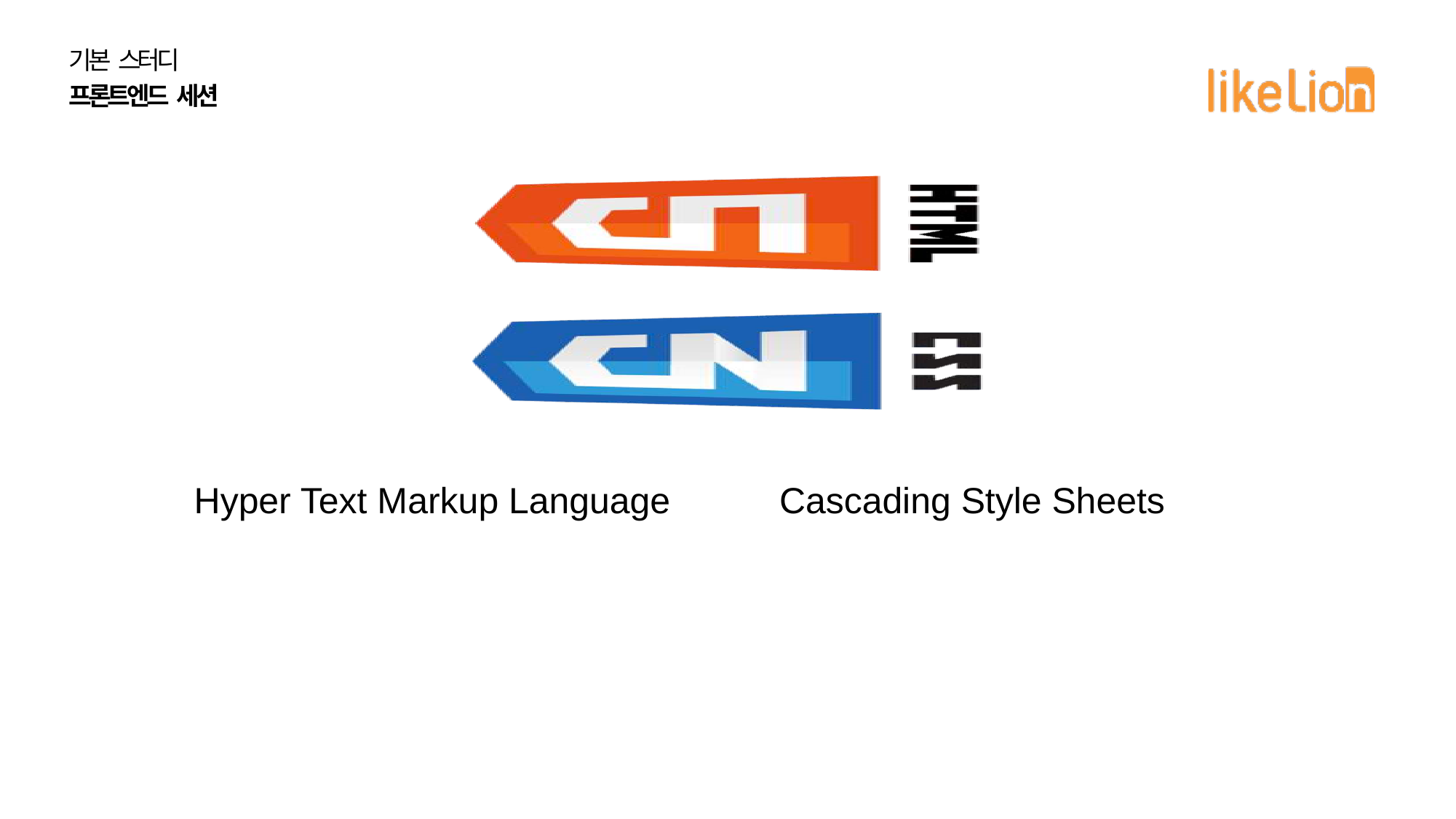

기본 스터디
프론트엔드 세션

Hyper Text Markup Language
Cascading Style Sheets